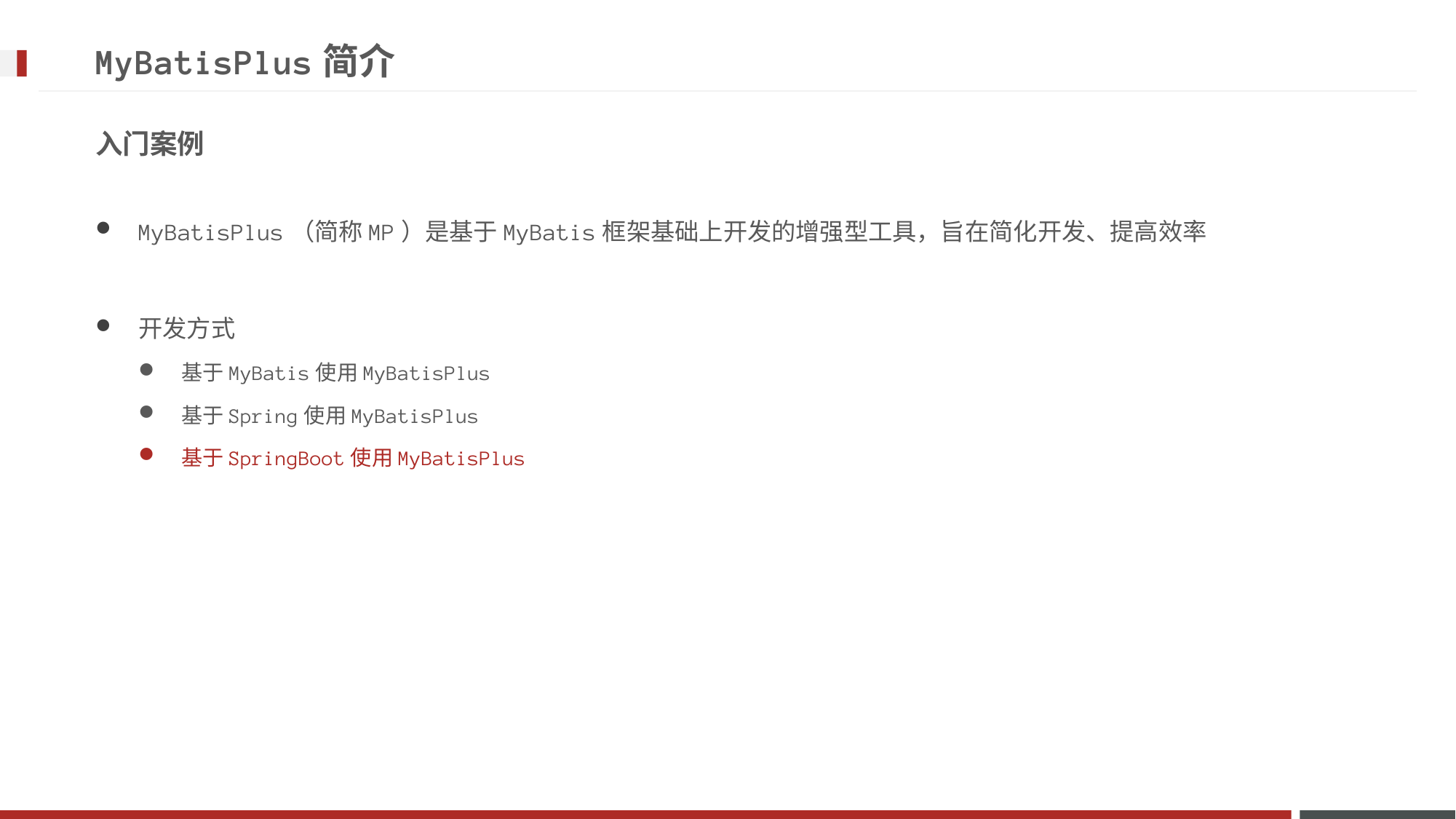

# MyBatisPlus简介
入门案例
MyBatisPlus（简称MP）是基于MyBatis框架基础上开发的增强型工具，旨在简化开发、提高效率

开发方式
基于MyBatis使用MyBatisPlus
基于Spring使用MyBatisPlus
基于SpringBoot使用MyBatisPlus